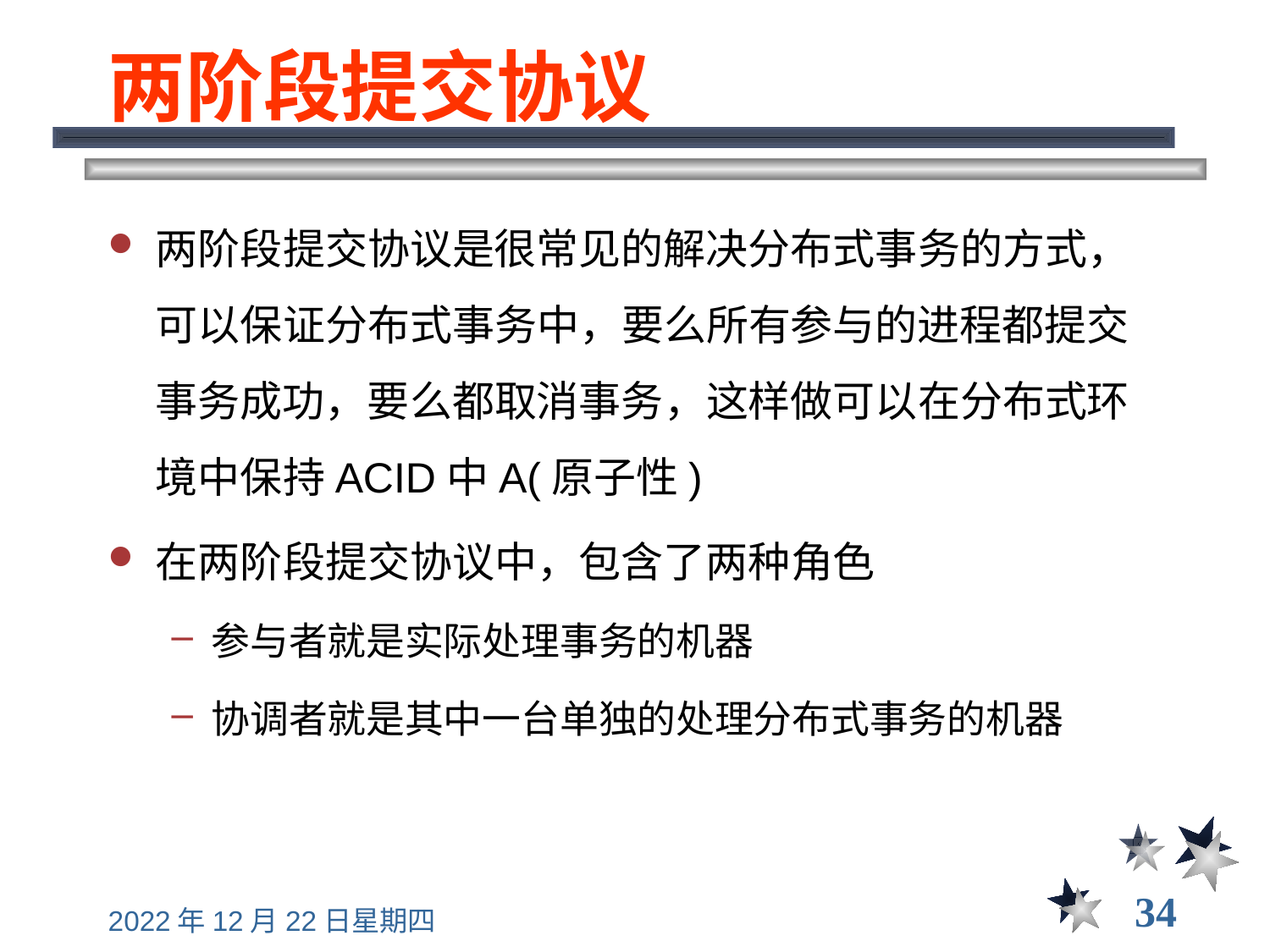

# 两阶段提交协议
两阶段提交协议是很常见的解决分布式事务的方式，可以保证分布式事务中，要么所有参与的进程都提交事务成功，要么都取消事务，这样做可以在分布式环境中保持ACID中A(原子性)
在两阶段提交协议中，包含了两种角色
参与者就是实际处理事务的机器
协调者就是其中一台单独的处理分布式事务的机器

34
2022年12月22日星期四
大数据管理----前言